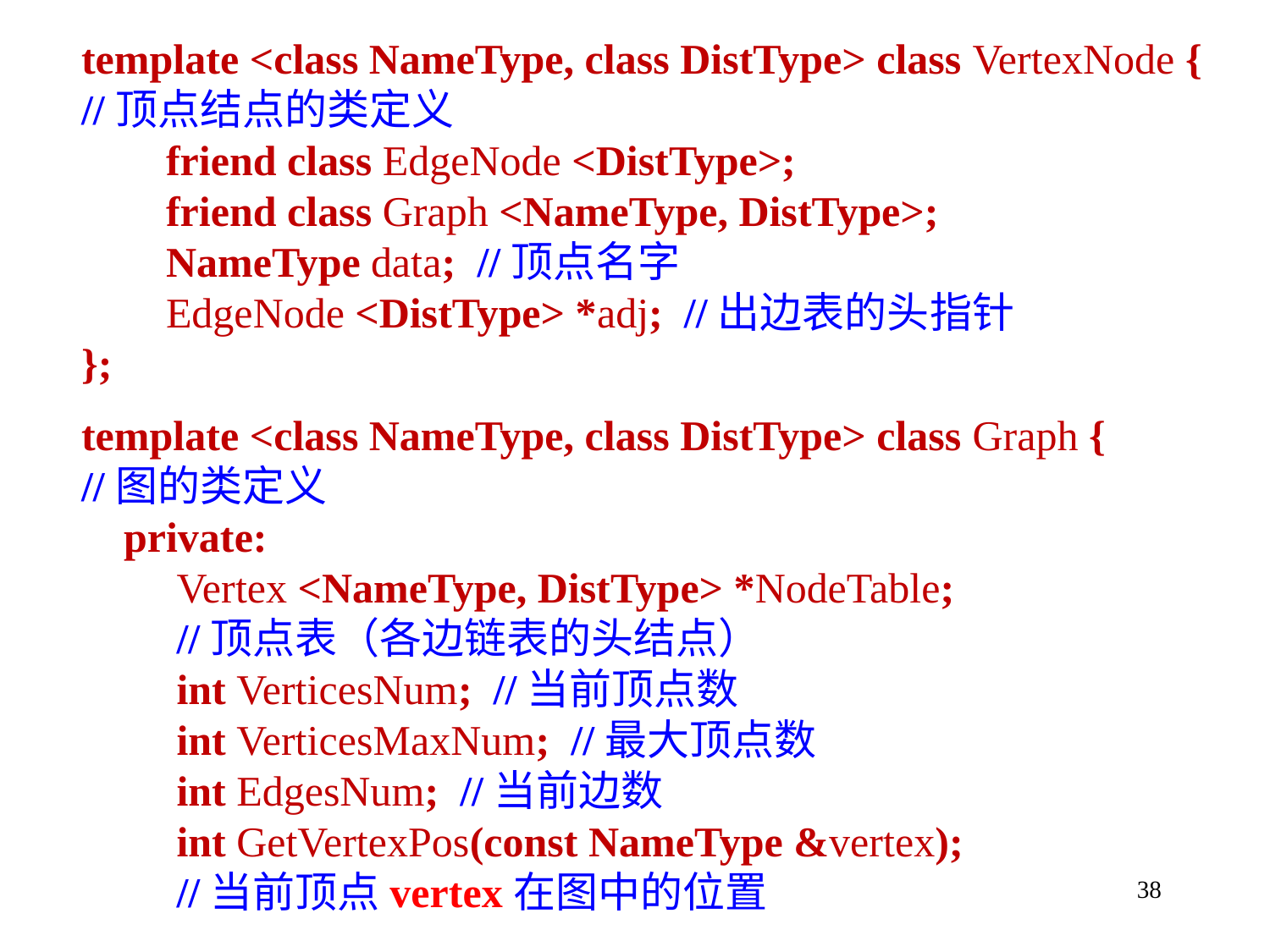

template <class NameType, class DistType> class VertexNode {  //顶点结点的类定义
        friend class EdgeNode <DistType>;
        friend class Graph <NameType, DistType>;
        NameType data;  //顶点名字
        EdgeNode <DistType> *adj;  //出边表的头指针
};
template <class NameType, class DistType> class Graph {
//图的类定义
    private:
         Vertex <NameType, DistType> *NodeTable;
         //顶点表（各边链表的头结点）
         int VerticesNum;  //当前顶点数
         int VerticesMaxNum;  //最大顶点数
         int EdgesNum;  //当前边数
         int GetVertexPos(const NameType &vertex);
         //当前顶点vertex在图中的位置
38